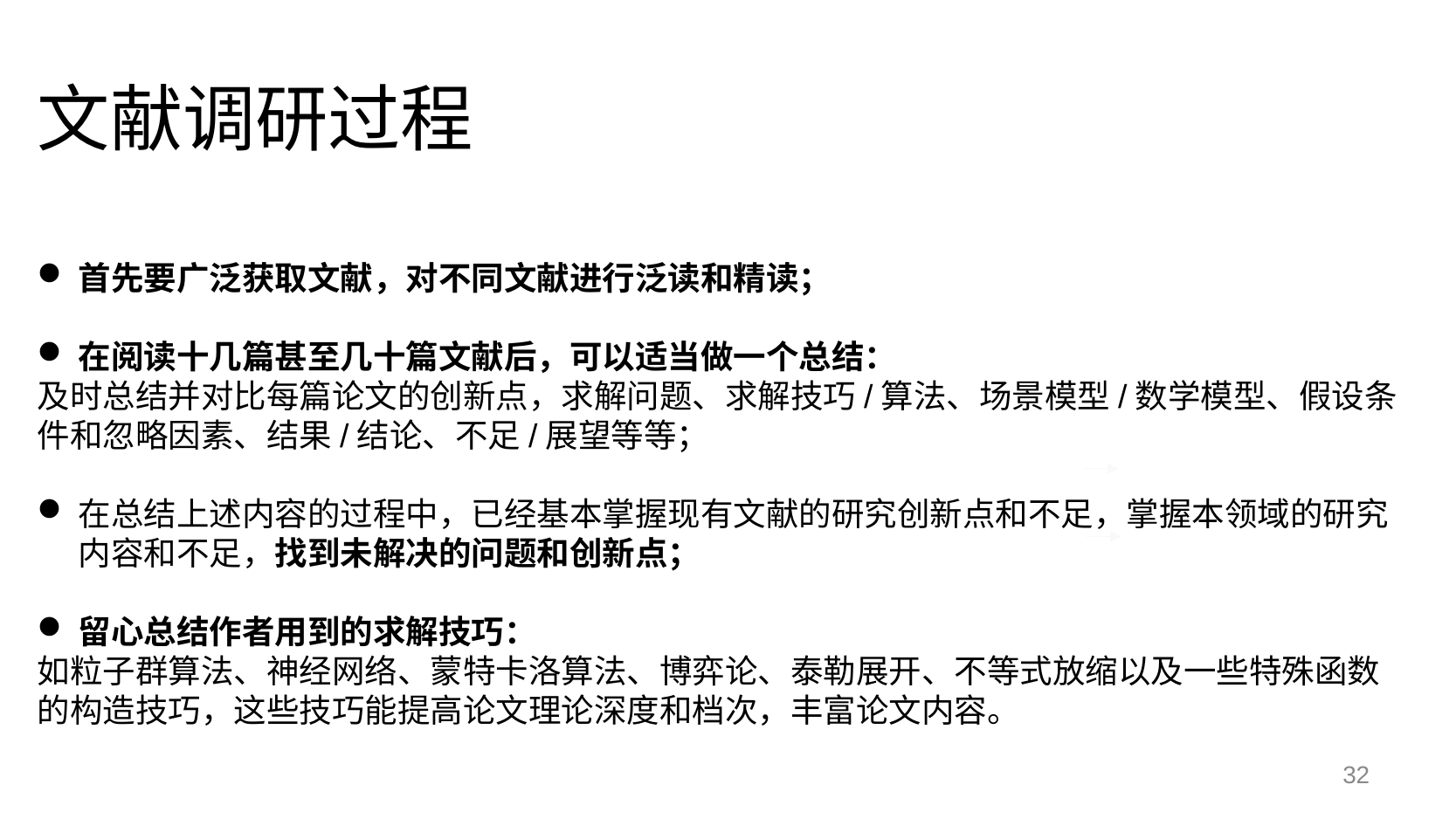

文献调研过程

首先要广泛获取文献，对不同文献进行泛读和精读；

在阅读十几篇甚至几十篇文献后，可以适当做一个总结：
及时总结并对比每篇论文的创新点，求解问题、求解技巧/算法、场景模型/数学模型、假设条件和忽略因素、结果/结论、不足/展望等等；

在总结上述内容的过程中，已经基本掌握现有文献的研究创新点和不足，掌握本领域的研究内容和不足，找到未解决的问题和创新点；

留心总结作者用到的求解技巧：
如粒子群算法、神经网络、蒙特卡洛算法、博弈论、泰勒展开、不等式放缩以及一些特殊函数的构造技巧，这些技巧能提高论文理论深度和档次，丰富论文内容。

32